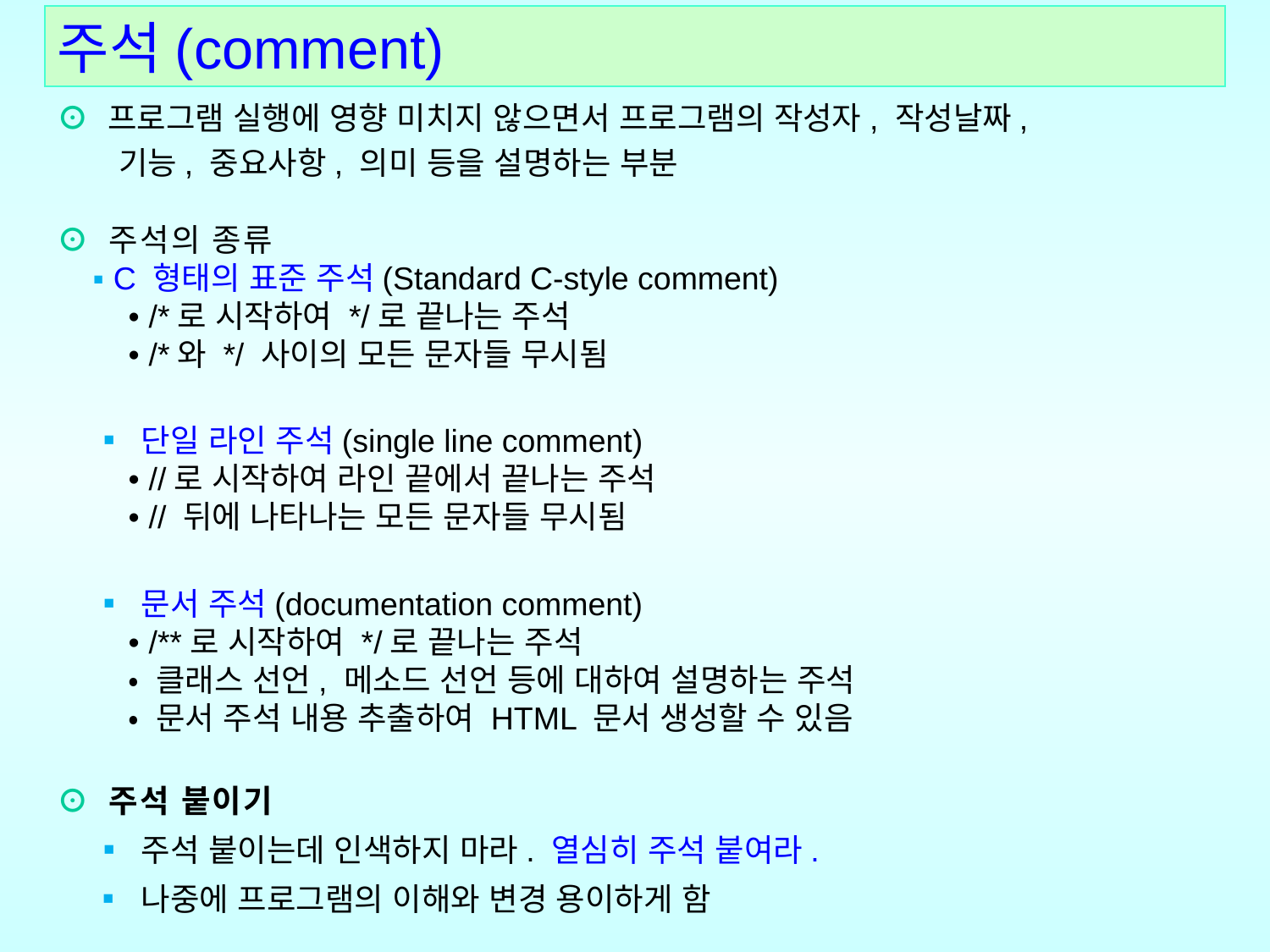

주석(comment)
⊙ 프로그램 실행에 영향 미치지 않으면서 프로그램의 작성자, 작성날짜,
      기능, 중요사항, 의미 등을 설명하는 부분

⊙ 주석의 종류
    ▪ C 형태의 표준 주석(Standard C-style comment)
        • /*로 시작하여 */로 끝나는 주석
        • /*와 */ 사이의 모든 문자들 무시됨

    ▪ 단일 라인 주석(single line comment)
        • //로 시작하여 라인 끝에서 끝나는 주석
        • // 뒤에 나타나는 모든 문자들 무시됨

    ▪ 문서 주석(documentation comment)
        • /**로 시작하여 */로 끝나는 주석
        • 클래스 선언, 메소드 선언 등에 대하여 설명하는 주석
        • 문서 주석 내용 추출하여 HTML 문서 생성할 수 있음

⊙ 주석 붙이기
    ▪ 주석 붙이는데 인색하지 마라. 열심히 주석 붙여라.
    ▪ 나중에 프로그램의 이해와 변경 용이하게 함